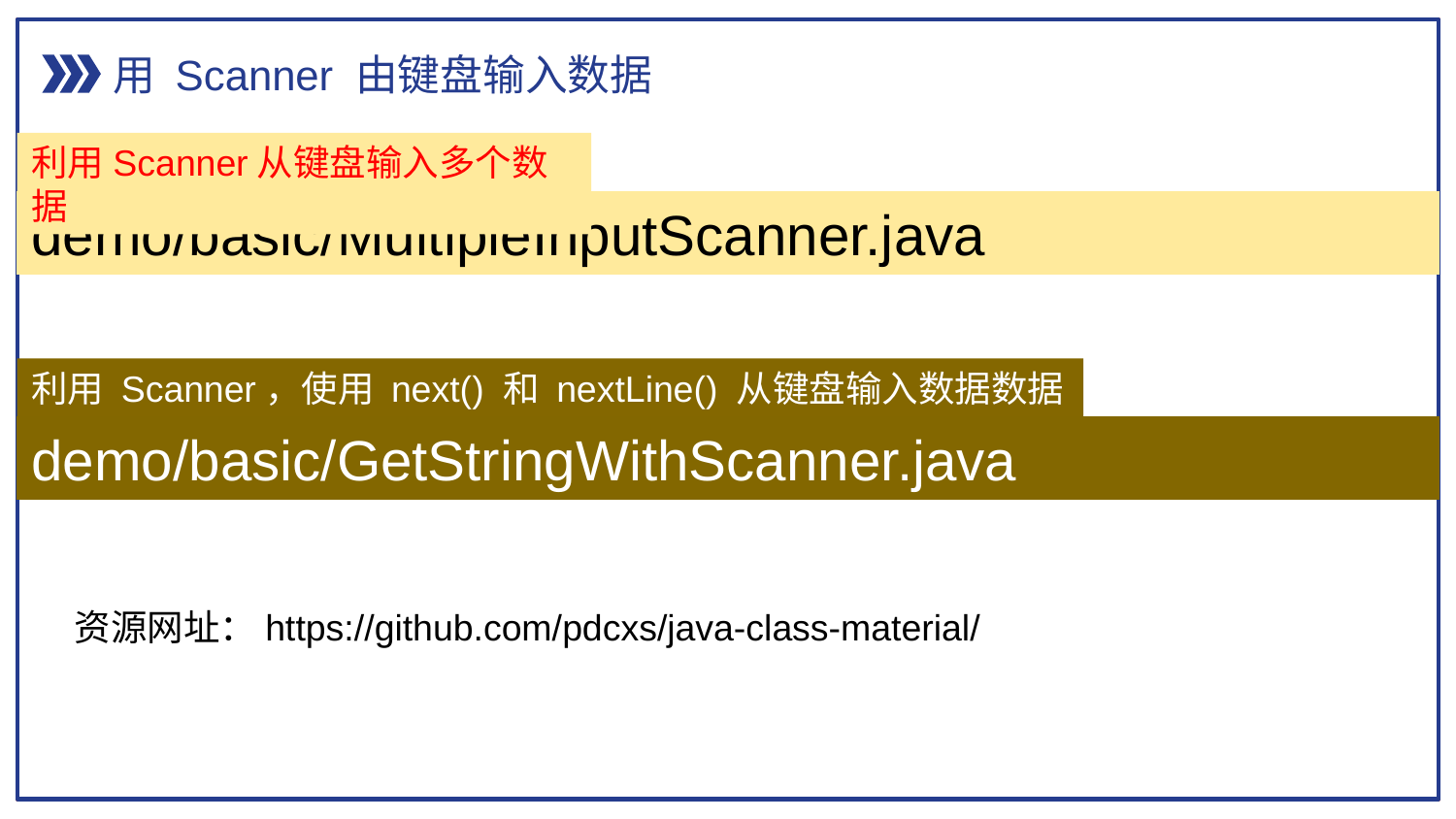

用 Scanner 由键盘输入数据

利用Scanner从键盘输入多个数据
demo/basic/MultipleInputScanner.java
利用 Scanner，使用 next() 和 nextLine() 从键盘输入数据数据
demo/basic/GetStringWithScanner.java
资源网址：https://github.com/pdcxs/java-class-material/